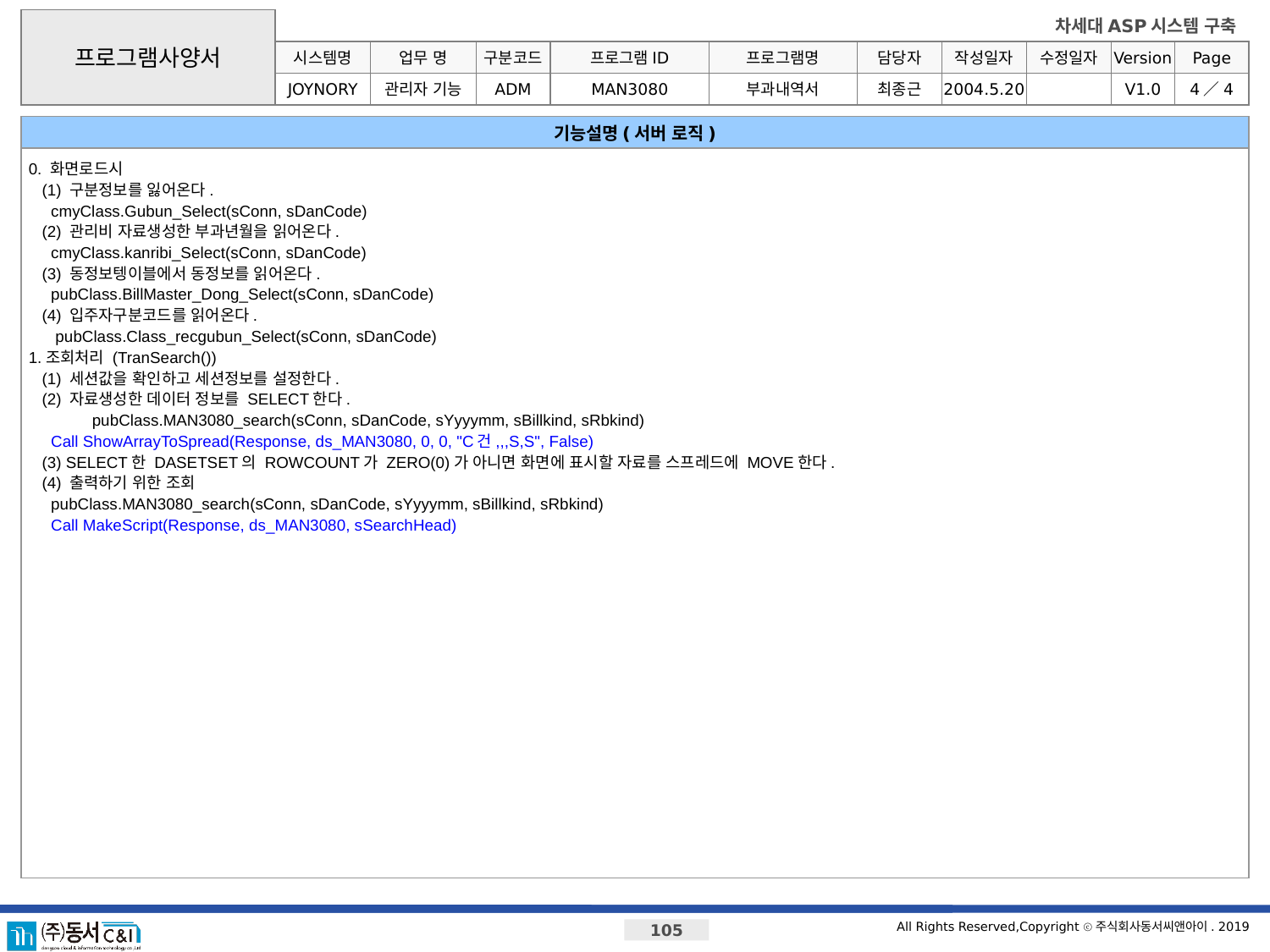

프로그램사양서
시스템명
업무 명
구분코드
프로그램ID
프로그램명
JOYNORY
관리자 기능
ADM
MAN3080
부과내역서
최종근
2004.5.20

V1.0
4／4
기능설명(서버 로직)
0. 화면로드시
   (1) 구분정보를 잃어온다.
     cmyClass.Gubun_Select(sConn, sDanCode)
   (2) 관리비 자료생성한 부과년월을 읽어온다.
     cmyClass.kanribi_Select(sConn, sDanCode)
   (3) 동정보텡이블에서 동정보를 읽어온다.
     pubClass.BillMaster_Dong_Select(sConn, sDanCode)
   (4) 입주자구분코드를 읽어온다.
      pubClass.Class_recgubun_Select(sConn, sDanCode)
1.조회처리 (TranSearch())
   (1) 세션값을 확인하고 세션정보를 설정한다.
   (2) 자료생성한 데이터 정보를 SELECT한다.
	pubClass.MAN3080_search(sConn, sDanCode, sYyyymm, sBillkind, sRbkind)
     Call ShowArrayToSpread(Response, ds_MAN3080, 0, 0, "C건,,,S,S", False)
   (3) SELECT한 DASETSET의 ROWCOUNT가 ZERO(0)가 아니면 화면에 표시할 자료를 스프레드에 MOVE한다.
   (4) 출력하기 위한 조회
     pubClass.MAN3080_search(sConn, sDanCode, sYyyymm, sBillkind, sRbkind)
     Call MakeScript(Response, ds_MAN3080, sSearchHead)